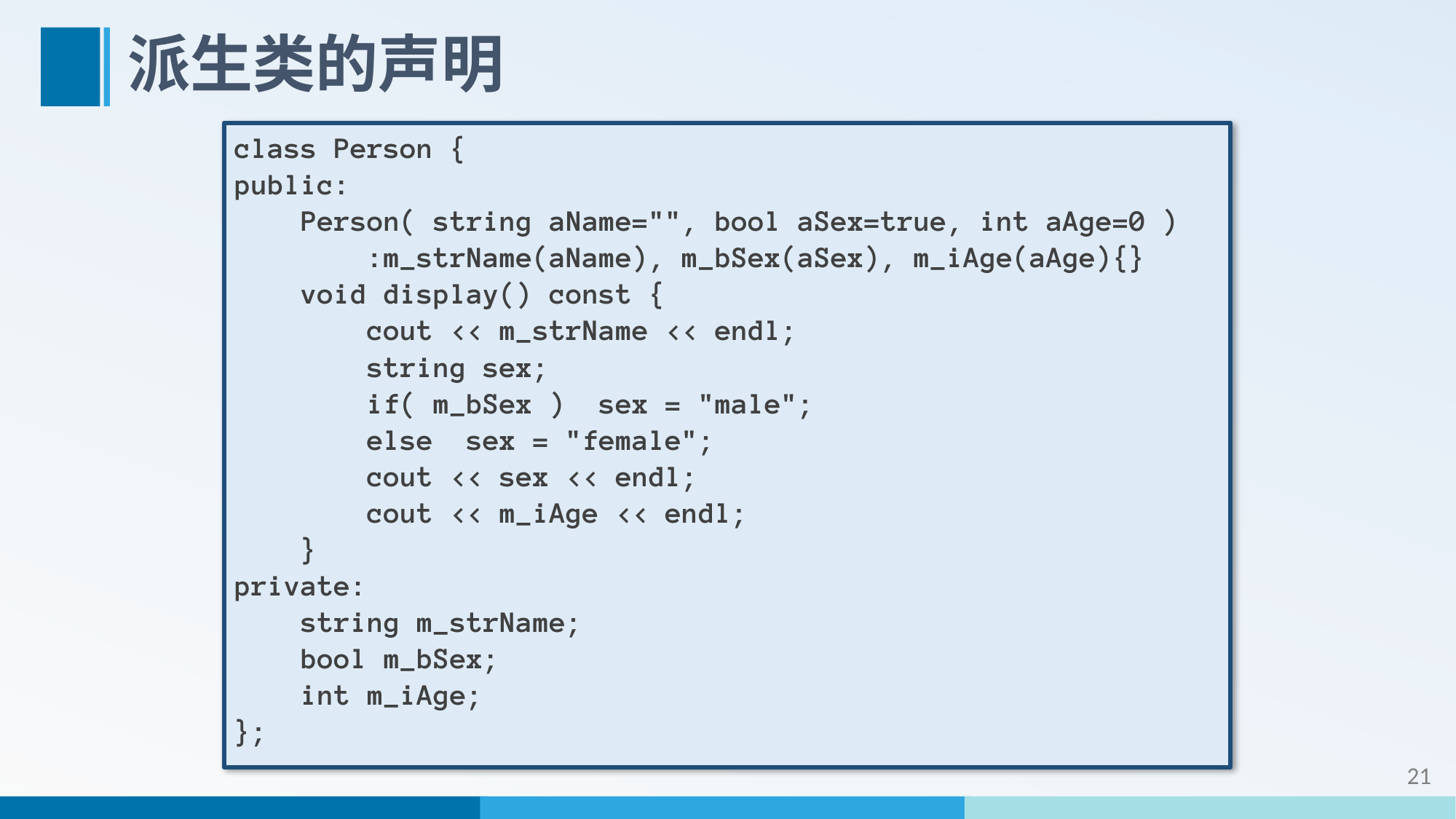

# 派生类的声明
class Person {
public:
    Person( string aName="", bool aSex=true, int aAge=0 )
        :m_strName(aName), m_bSex(aSex), m_iAge(aAge){}
    void display() const {
        cout << m_strName << endl;
        string sex;
        if( m_bSex )  sex = "male";
        else  sex = "female";
        cout << sex << endl;
        cout << m_iAge << endl;
    }
private:
    string m_strName;
    bool m_bSex;
    int m_iAge;
};